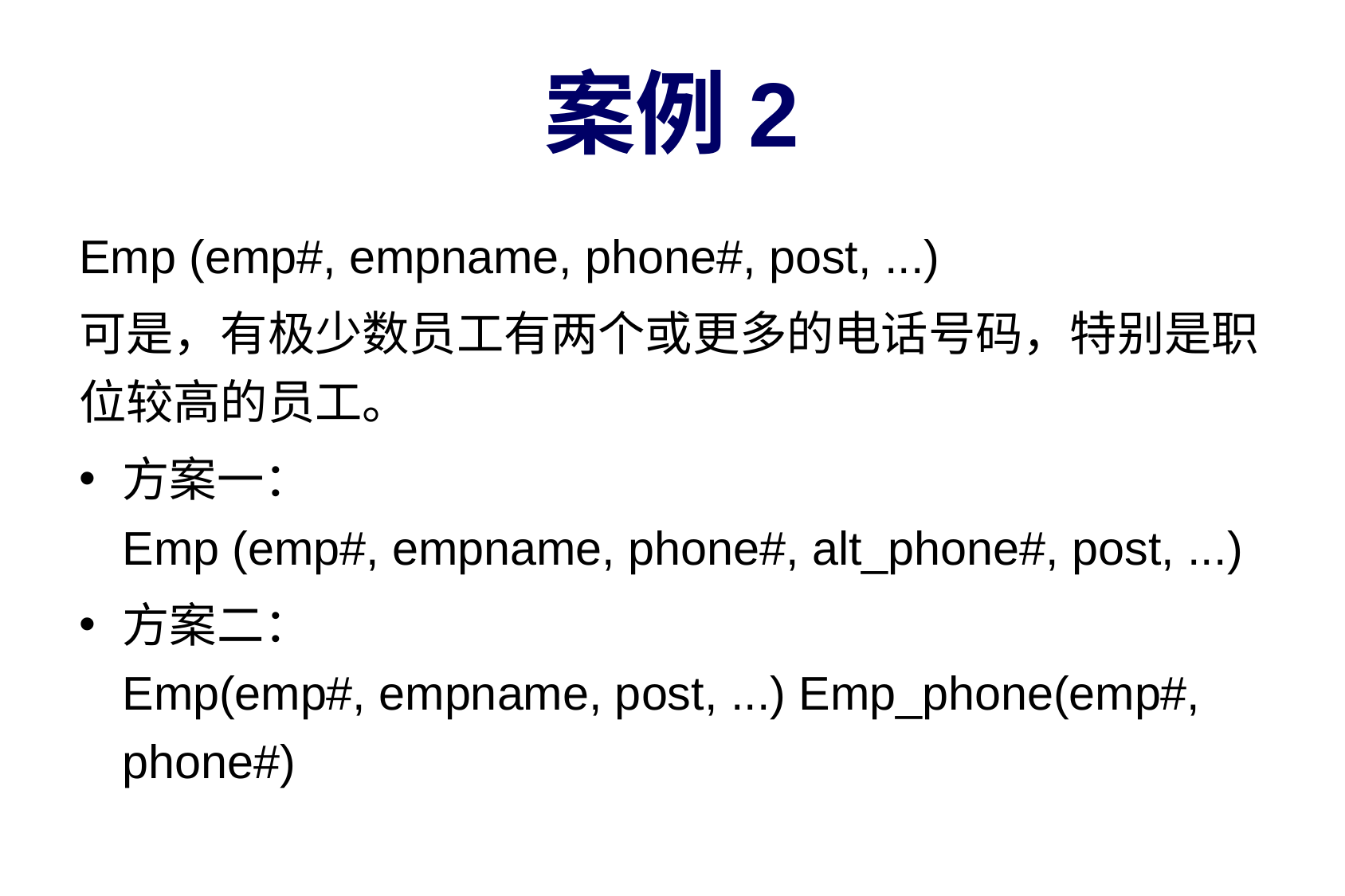

# 案例2
Emp (emp#, empname, phone#, post, ...)
可是，有极少数员工有两个或更多的电话号码，特别是职位较高的员工。
方案一：
Emp (emp#, empname, phone#, alt_phone#, post, ...)
方案二：
Emp(emp#, empname, post, ...) Emp_phone(emp#, phone#)